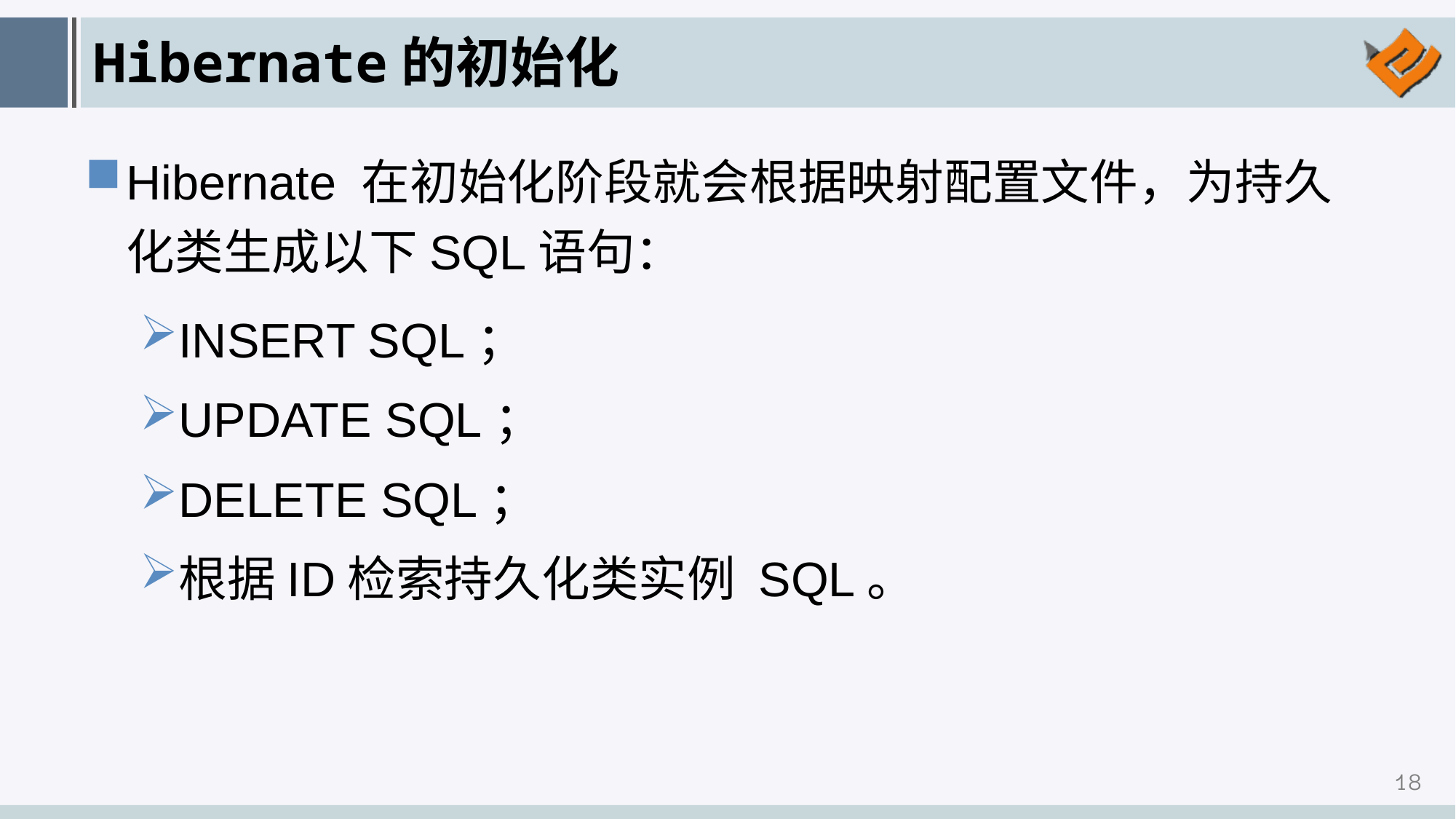

# Hibernate的初始化
Hibernate 在初始化阶段就会根据映射配置文件，为持久化类生成以下SQL语句：
INSERT SQL；
UPDATE SQL；
DELETE SQL；
根据ID检索持久化类实例 SQL。